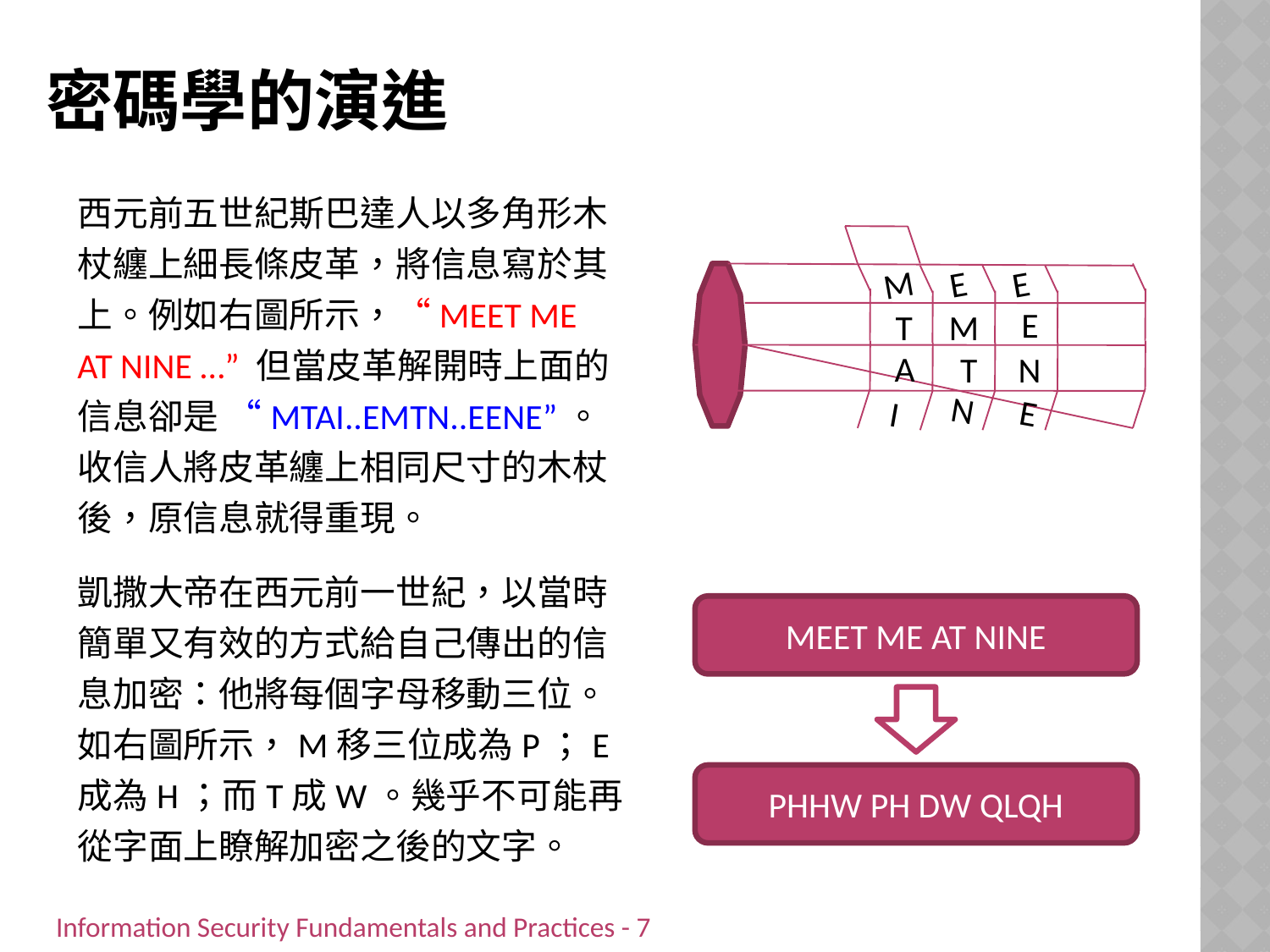

# 密碼學的演進
西元前五世紀斯巴達人以多角形木杖纏上細長條皮革，將信息寫於其上。例如右圖所示，“MEET ME AT NINE …” 但當皮革解開時上面的信息卻是 “MTAI..EMTN..EENE”。收信人將皮革纏上相同尺寸的木杖後，原信息就得重現。
E
E
M

E
M
T
A
N
T
N
E
I
凱撒大帝在西元前一世紀，以當時簡單又有效的方式給自己傳出的信息加密：他將每個字母移動三位。如右圖所示，M移三位成為P；E成為H；而T成W。幾乎不可能再從字面上瞭解加密之後的文字。
MEET ME AT NINE

PHHW PH DW QLQH